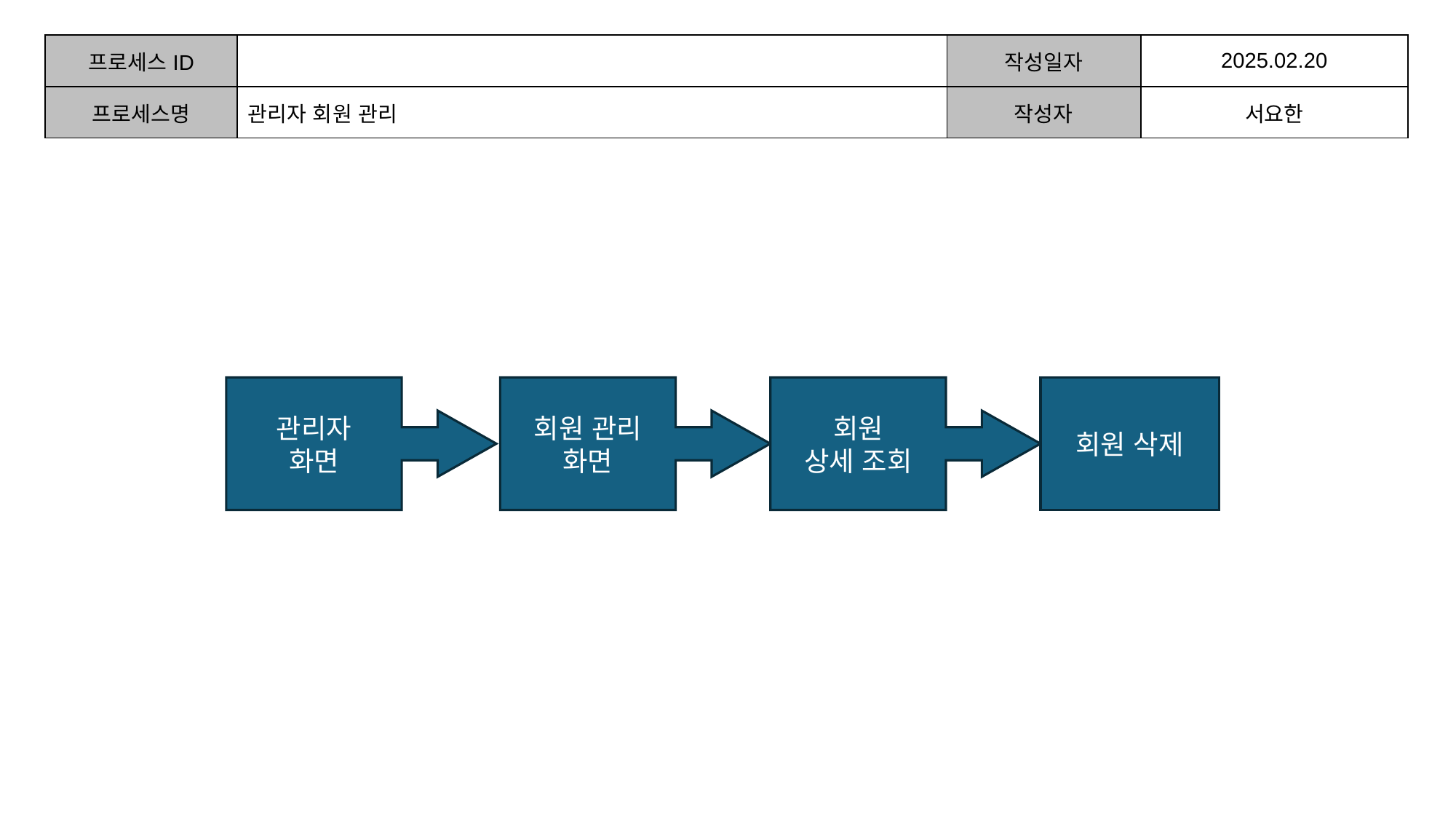

| 프로세스ID |  | 작성일자 | 2025.02.20 |
| --- | --- | --- | --- |
| 프로세스명 | 관리자 회원 관리 | 작성자 | 서요한 |
|  |  |  |  |
관리자
화면
회원 관리
화면
회원
상세 조회
회원 삭제